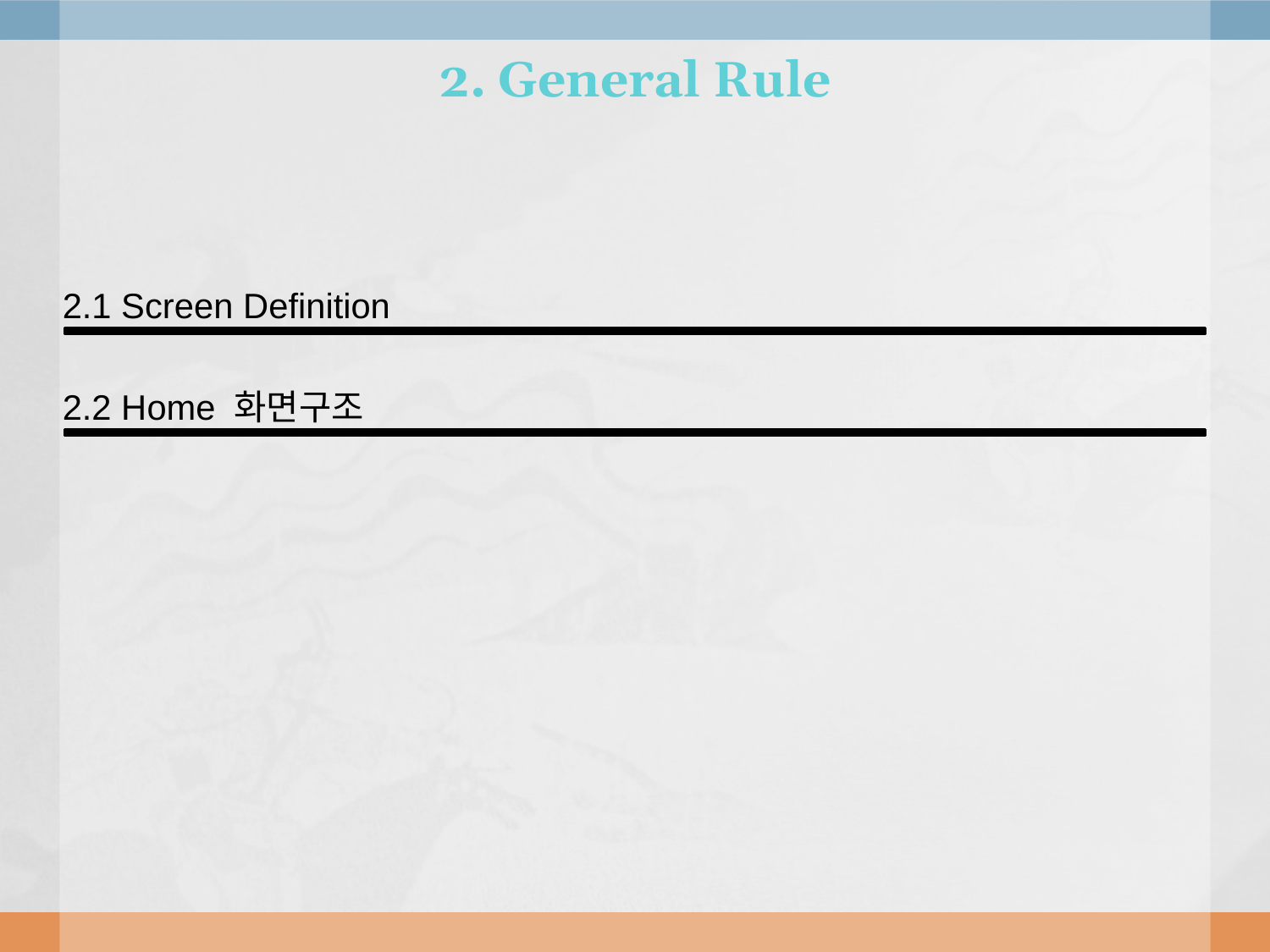

2. General Rule

2.1 Screen Definition

2.2 Home 화면구조